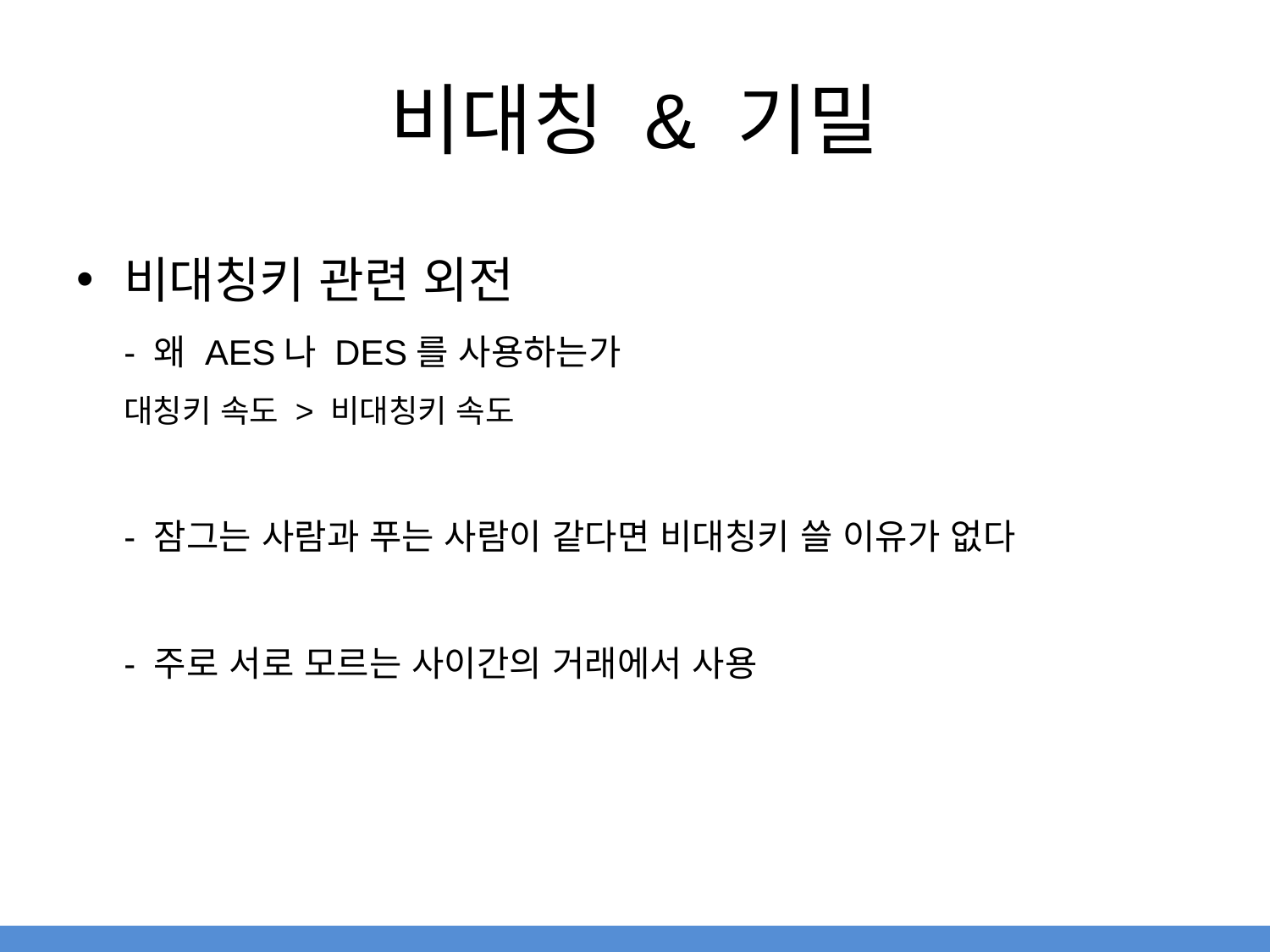

# 비대칭 & 기밀
비대칭키 관련 외전
- 왜 AES나 DES를 사용하는가
대칭키 속도 > 비대칭키 속도
- 잠그는 사람과 푸는 사람이 같다면 비대칭키 쓸 이유가 없다
- 주로 서로 모르는 사이간의 거래에서 사용